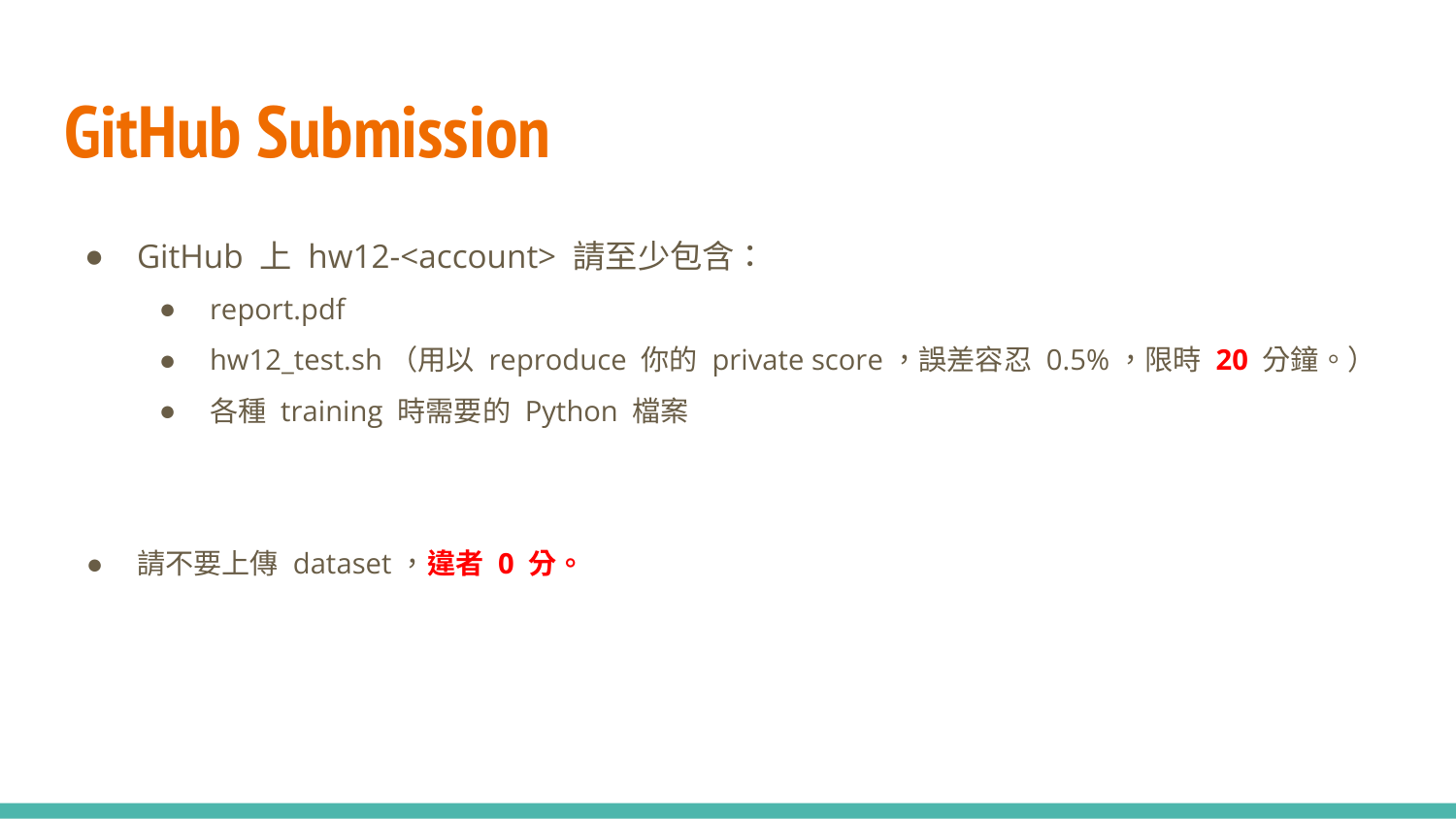

# GitHub Submission
GitHub 上 hw12-<account> 請至少包含：
report.pdf
hw12_test.sh（用以 reproduce 你的 private score，誤差容忍 0.5%，限時 20 分鐘。）
各種 training 時需要的 Python 檔案

請不要上傳 dataset，違者 0 分。